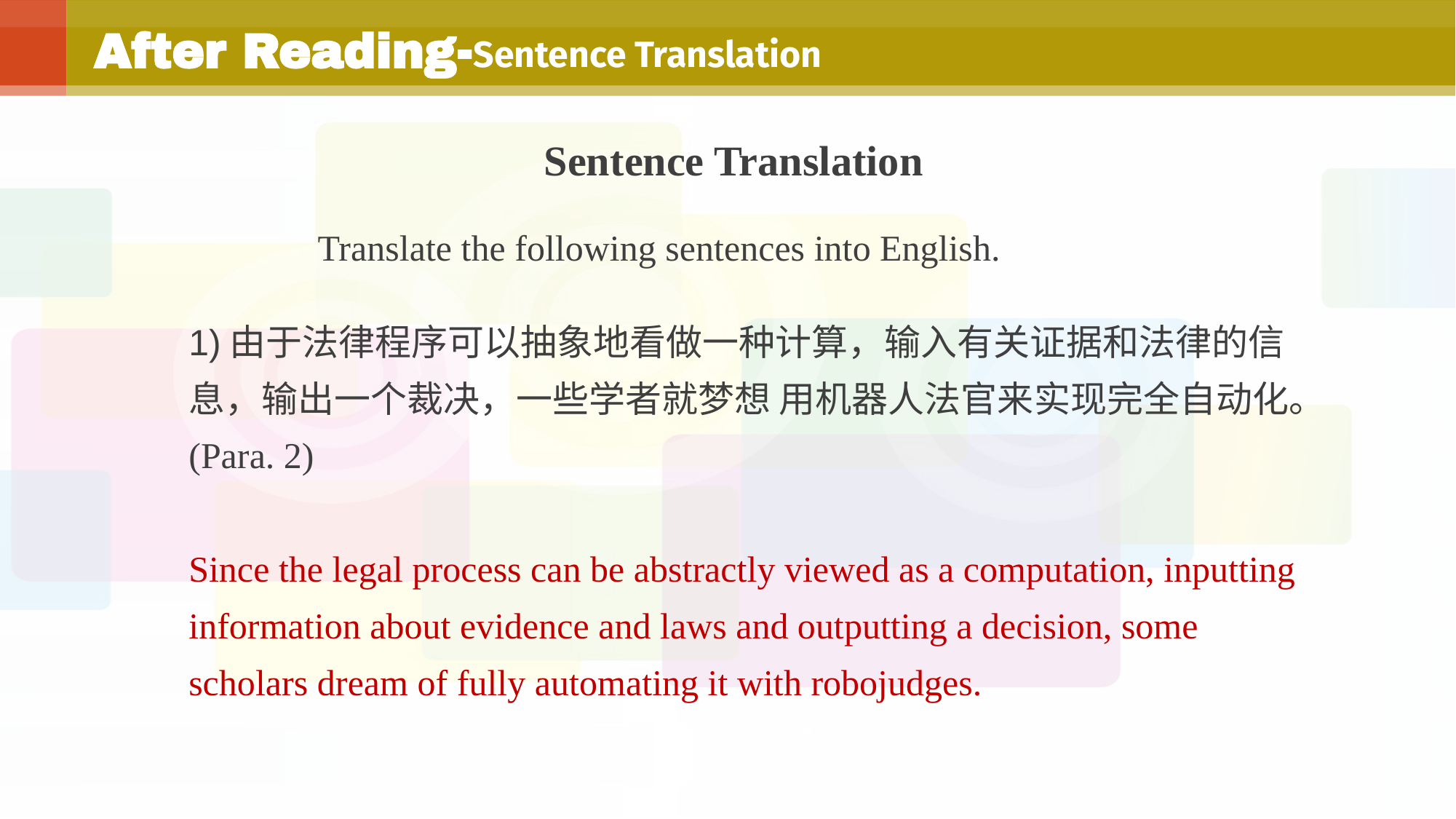

#
After Reading-Sentence Translation

Sentence Translation
Translate the following sentences into English.
1)由于法律程序可以抽象地看做一种计算，输入有关证据和法律的信息，输出一个裁决，一些学者就梦想 用机器人法官来实现完全自动化。(Para. 2)

Since the legal process can be abstractly viewed as a computation, inputting information about evidence and laws and outputting a decision, some scholars dream of fully automating it with robojudges.